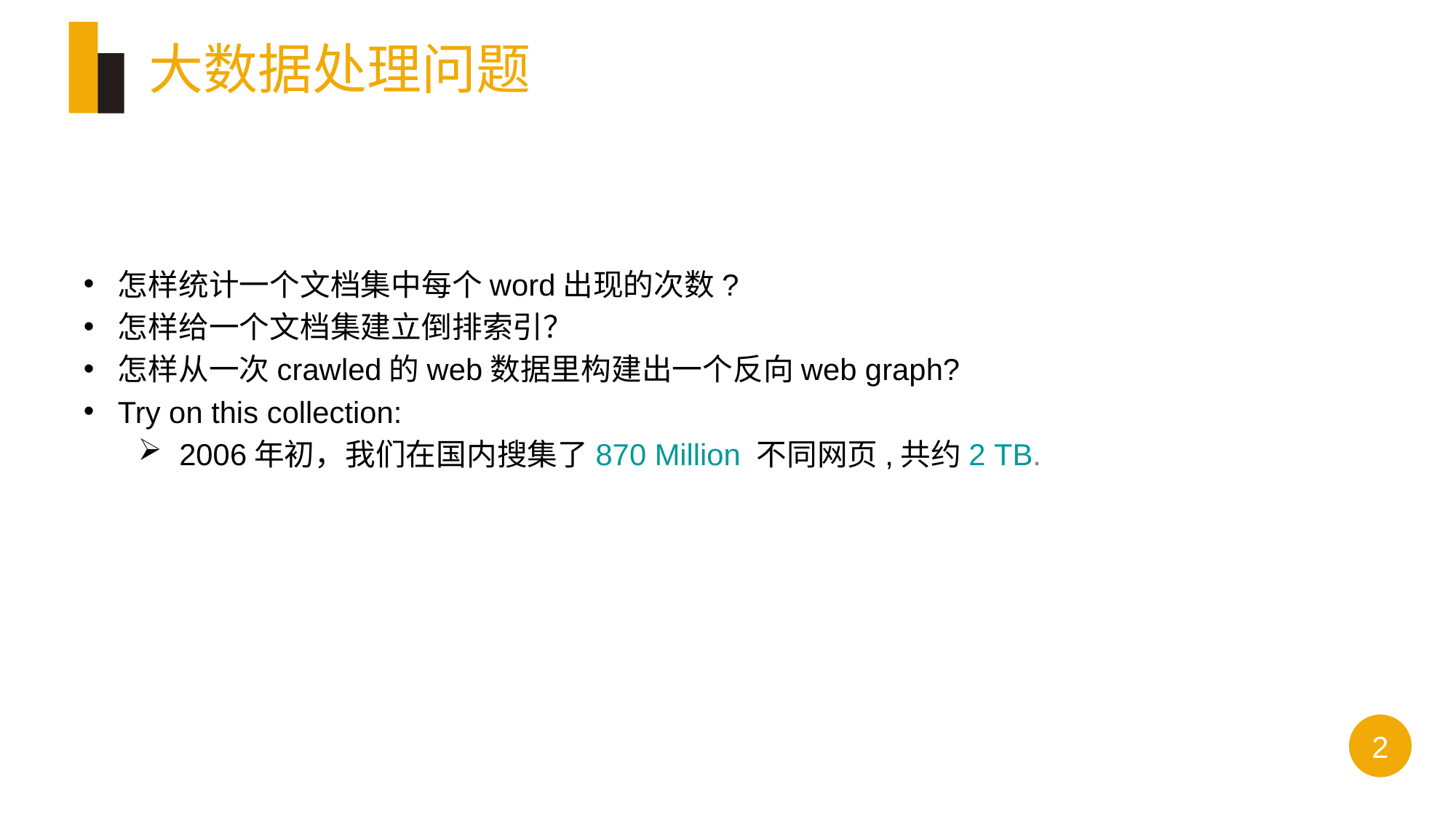

# 大数据处理问题

怎样统计一个文档集中每个word出现的次数?
怎样给一个文档集建立倒排索引？
怎样从一次crawled的web数据里构建出一个反向web graph?
Try on this collection:
2006年初，我们在国内搜集了870 Million 不同网页,共约2 TB.

2